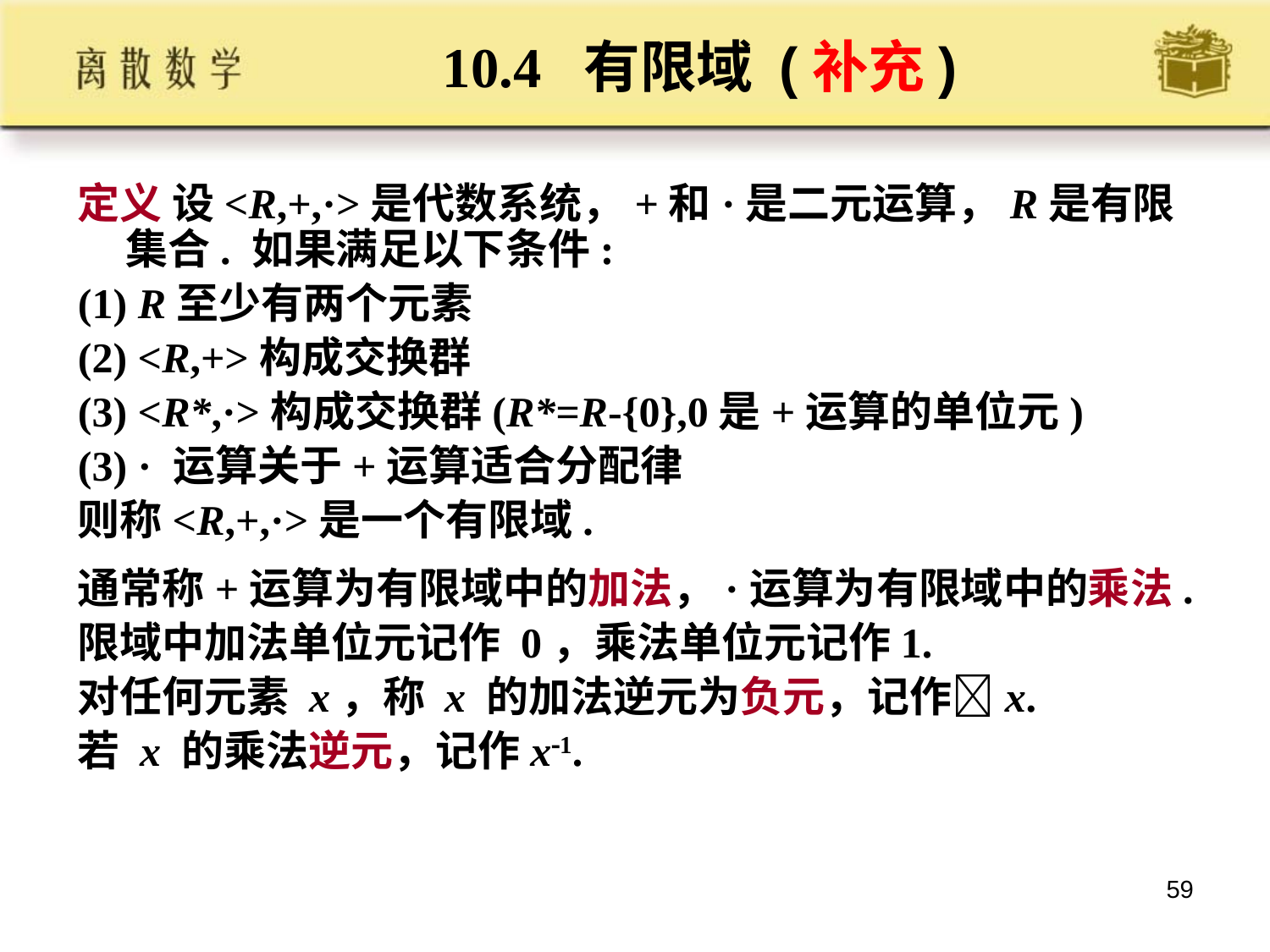

# 10.4  有限域 (补充)
定义 设<R,+,·>是代数系统，+和·是二元运算，R是有限集合. 如果满足以下条件:
(1) R至少有两个元素
(2) <R,+>构成交换群
(3) <R*,·>构成交换群(R*=R-{0},0是+运算的单位元)
(3) · 运算关于+运算适合分配律
则称<R,+,·>是一个有限域.
通常称+运算为有限域中的加法，·运算为有限域中的乘法.
限域中加法单位元记作 0，乘法单位元记作1.
对任何元素 x，称 x 的加法逆元为负元，记作−x.
若 x 的乘法逆元，记作x−1.
59